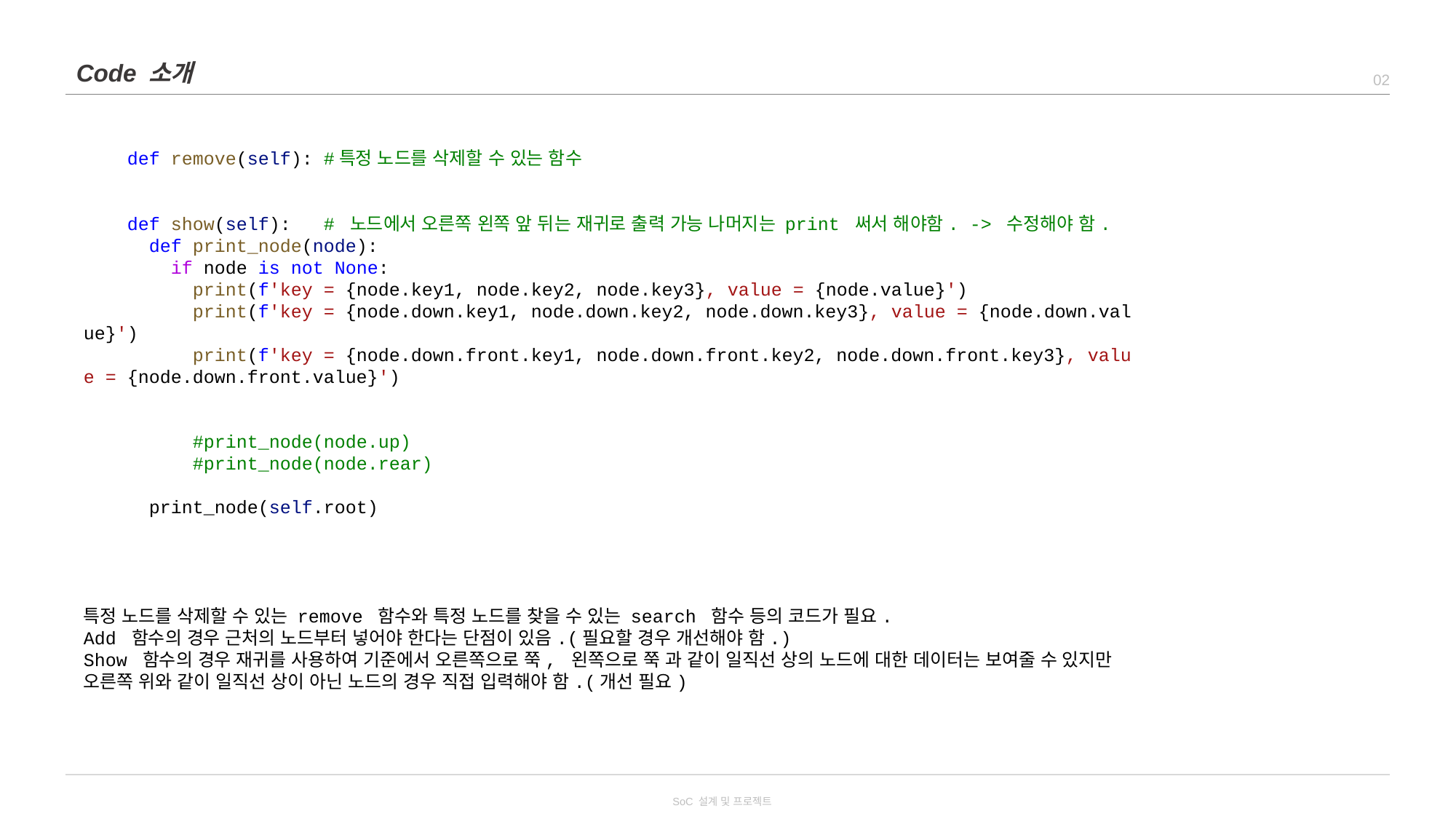

| Code 소개 | 02 |
| --- | --- |

    def remove(self): #특정 노드를 삭제할 수 있는 함수

    def show(self):   # 노드에서 오른쪽 왼쪽 앞 뒤는 재귀로 출력 가능 나머지는 print 써서 해야함. -> 수정해야 함.
      def print_node(node):
        if node is not None:
          print(f'key = {node.key1, node.key2, node.key3}, value = {node.value}')
          print(f'key = {node.down.key1, node.down.key2, node.down.key3}, value = {node.down.value}')
          print(f'key = {node.down.front.key1, node.down.front.key2, node.down.front.key3}, value = {node.down.front.value}')

          #print_node(node.up)
          #print_node(node.rear)
      print_node(self.root)

특정 노드를 삭제할 수 있는 remove 함수와 특정 노드를 찾을 수 있는 search 함수 등의 코드가 필요.
Add 함수의 경우 근처의 노드부터 넣어야 한다는 단점이 있음.(필요할 경우 개선해야 함.)
Show 함수의 경우 재귀를 사용하여 기준에서 오른쪽으로 쭉, 왼쪽으로 쭉 과 같이 일직선 상의 노드에 대한 데이터는 보여줄 수 있지만 오른쪽 위와 같이 일직선 상이 아닌 노드의 경우 직접 입력해야 함.(개선 필요)
| SoC 설계 및 프로젝트 |
| --- |